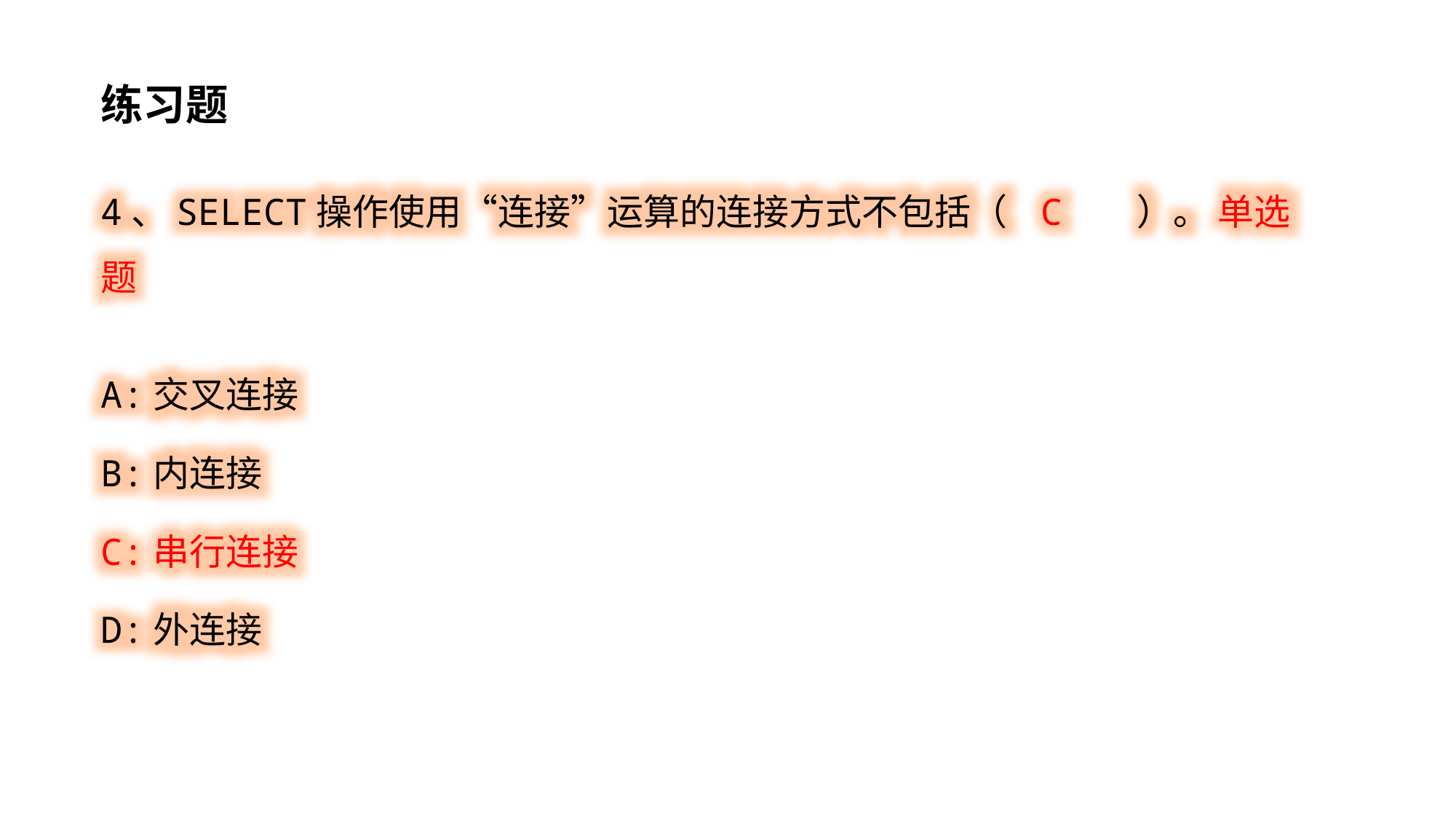

练习题
4、SELECT操作使用“连接”运算的连接方式不包括（   C   ）。 单选题

A:交叉连接

B:内连接

C:串行连接

D:外连接